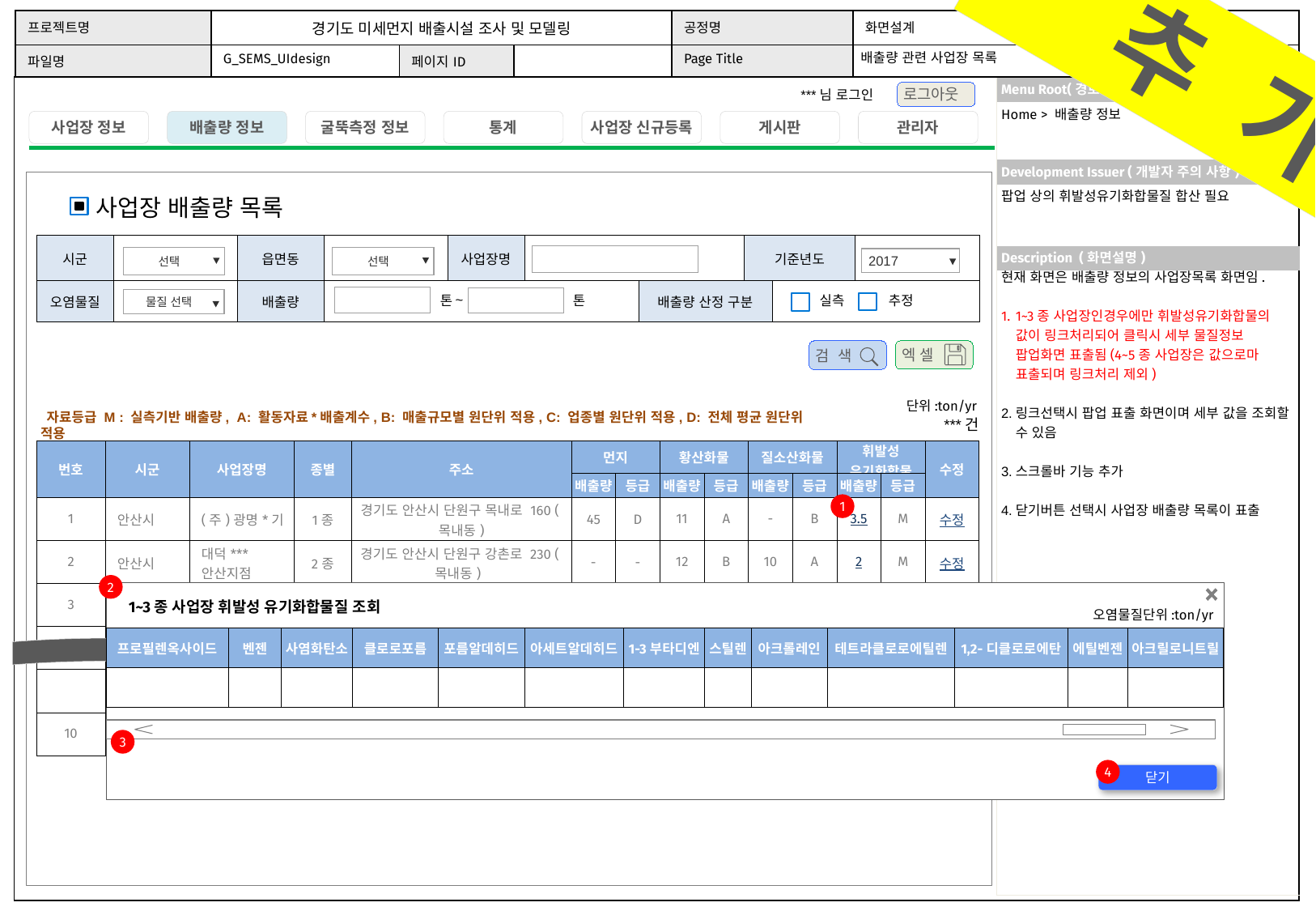

추  가
배출량 관련 사업장 목록
Home > 배출량 정보

팝업 상의 휘발성유기화합물질 합산 필요
사업장 배출량 목록

| 시군 |  | 읍면동 |  | 사업장명 |  |  | 기준년도 |  |  |
| --- | --- | --- | --- | --- | --- | --- | --- | --- | --- |
| 오염물질 |  | 배출량 |  |  |  | 배출량 산정 구분 |  |  |  |

선택

선택

2017

현재 화면은 배출량 정보의 사업장목록 화면임.

1~3종 사업장인경우에만 휘발성유기화합물의 값이 링크처리되어 클릭시 세부 물질정보 팝업화면 표출됨(4~5종 사업장은 값으로마 표출되며 링크처리 제외)

링크선택시 팝업 표출 화면이며 세부 값을 조회할 수 있음

스크롤바 기능 추가

닫기버튼 선택시 사업장 배출량 목록이 표출

~
추정
톤
실측
톤

물질 선택

엑 셀
검  색

단위:ton/yr
 자료등급 M : 실측기반 배출량,  A: 활동자료*배출계수, B: 매출규모별 원단위 적용, C: 업종별 원단위 적용, D: 전체 평균 원단위 적용
 ***건
| 번호 | 시군 | 사업장명 | 종별 | 주소 | 먼지 |  | 황산화물 |  | 질소산화물 |  | 휘발성 유기화합물 |  | 수정 |
| --- | --- | --- | --- | --- | --- | --- | --- | --- | --- | --- | --- | --- | --- |
|  |  |  |  |  | 배출량 | 등급 | 배출량 | 등급 | 배출량 | 등급 | 배출량 | 등급 |  |
| 1 | 안산시 | (주)광명\*기 | 1종 | 경기도 안산시 단원구 목내로 160 (목내동) | 45 | D | 11 | A | - | B | 3.5 | M | 수정 |
| 2 | 안산시 | 대덕\*\*\* 안산지점 | 2종 | 경기도 안산시 단원구 강촌로 230 (목내동) | - | - | 12 | B | 10 | A | 2 | M | 수정 |
| 3 | 안산시 | 유신\*\*\*공업(주) | 4종 | 경기도 안산시 단원구 산단로67번길 150 (목내동) 목내동 456-6 | 10 | A | - | A | 3 | A | - | A | 수정 |
| 4 | 안산시 | (주) \*\*컴 | 2종 | 경기도 안산시 단원구 강촌로 237 (목내동) 반월공단 14블럭 19호 | - |  | 11.5 |  | - |  | 15.5 |  | 수정 |
|  | 안산시 | 진\*\*업(주) | 5종 | 경기도 안산시 단원구 강촌로 221-8 (목내동)  반월공단 14블럭 20호 | - | - | 15.5 | C | - | - | 20 | D | 수정 |
| 10 | 안산시 | 신\*\*\*지(주) 반월 | 5종 | 경기도 안산시 단원구 목내로 29 (목내동) 490-2 | - | - | - | - | 15.5 | B | 54 | D | 수정 |
1
2
자료등급 M

1~3종 사업장 휘발성 유기화합물질 조회
오염물질단위:ton/yr
| 프로필렌옥사이드 | 벤젠 | 사염화탄소 | 클로로포름 | 포름알데히드 | 아세트알데히드 | 1-3부타디엔 | 스틸렌 | 아크롤레인 | 테트라클로로에틸렌 | 1,2-디클로로에탄 | 에틸벤젠 | 아크릴로니트릴 |
| --- | --- | --- | --- | --- | --- | --- | --- | --- | --- | --- | --- | --- |
|  |  |  |  |  |  |  |  |  |  |  |  |  |

3
4
닫기